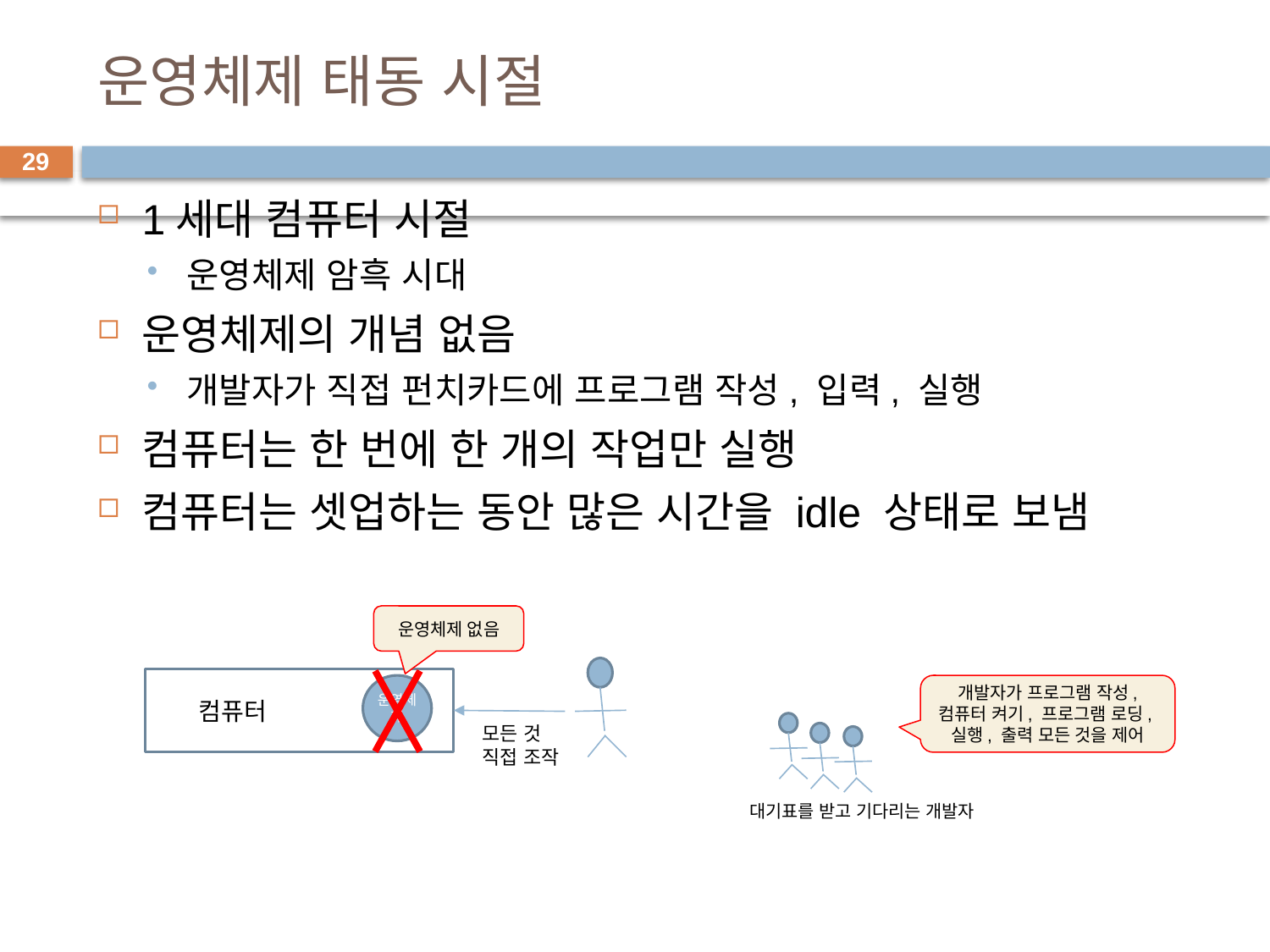

# 운영체제 태동 시절
29
1세대 컴퓨터 시절
운영체제 암흑 시대
운영체제의 개념 없음
개발자가 직접 펀치카드에 프로그램 작성, 입력, 실행
컴퓨터는 한 번에 한 개의 작업만 실행
컴퓨터는 셋업하는 동안 많은 시간을 idle 상태로 보냄
운영체제 없음

     컴퓨터
개발자가 프로그램 작성,
컴퓨터 켜기, 프로그램 로딩,
실행, 출력 모든 것을 제어
운영체제

모든 것
직접 조작

대기표를 받고 기다리는 개발자